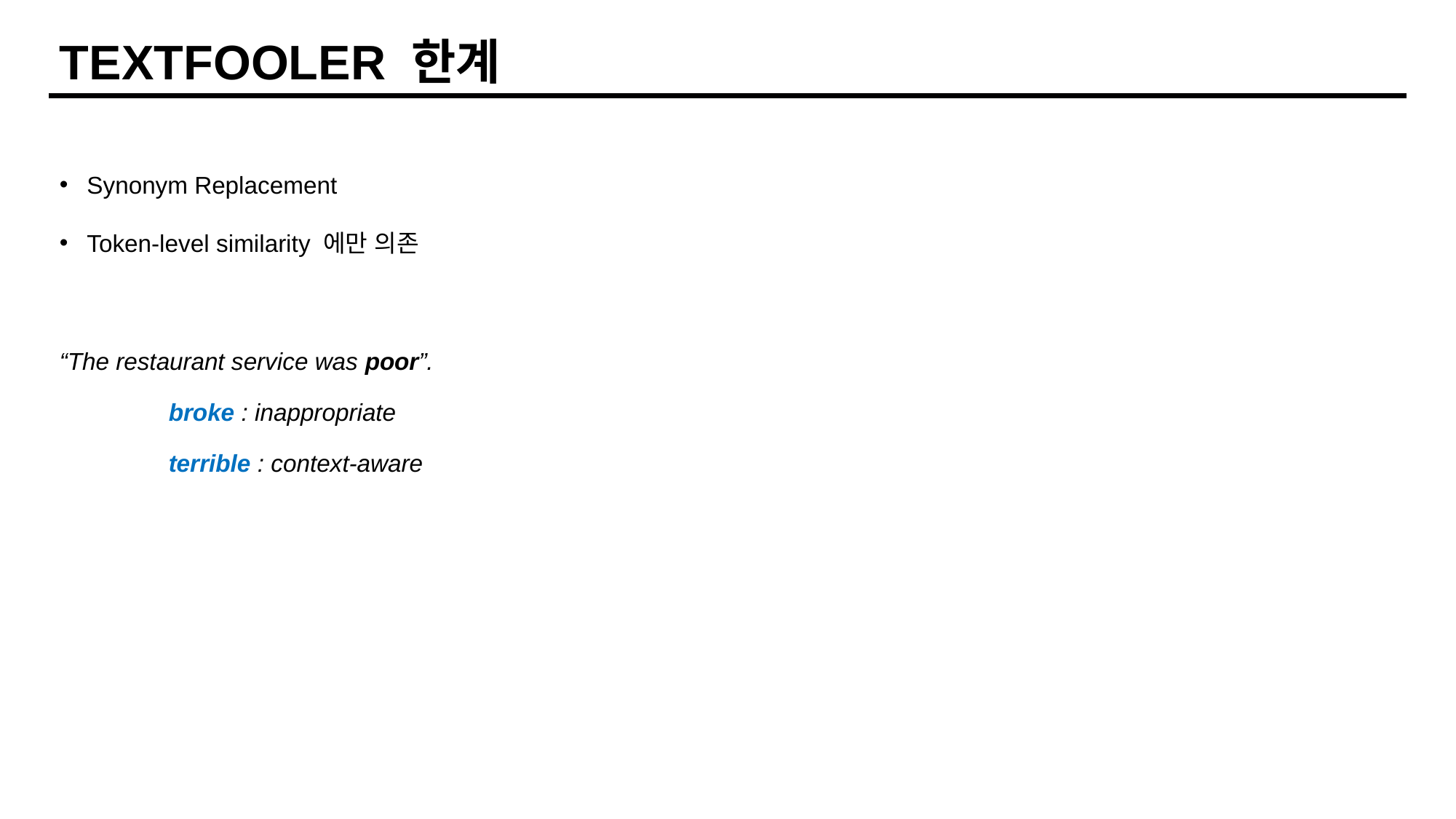

TEXTFOOLER 한계
Synonym Replacement
Token-level similarity 에만 의존

“The restaurant service was poor”.
broke : inappropriate
terrible : context-aware